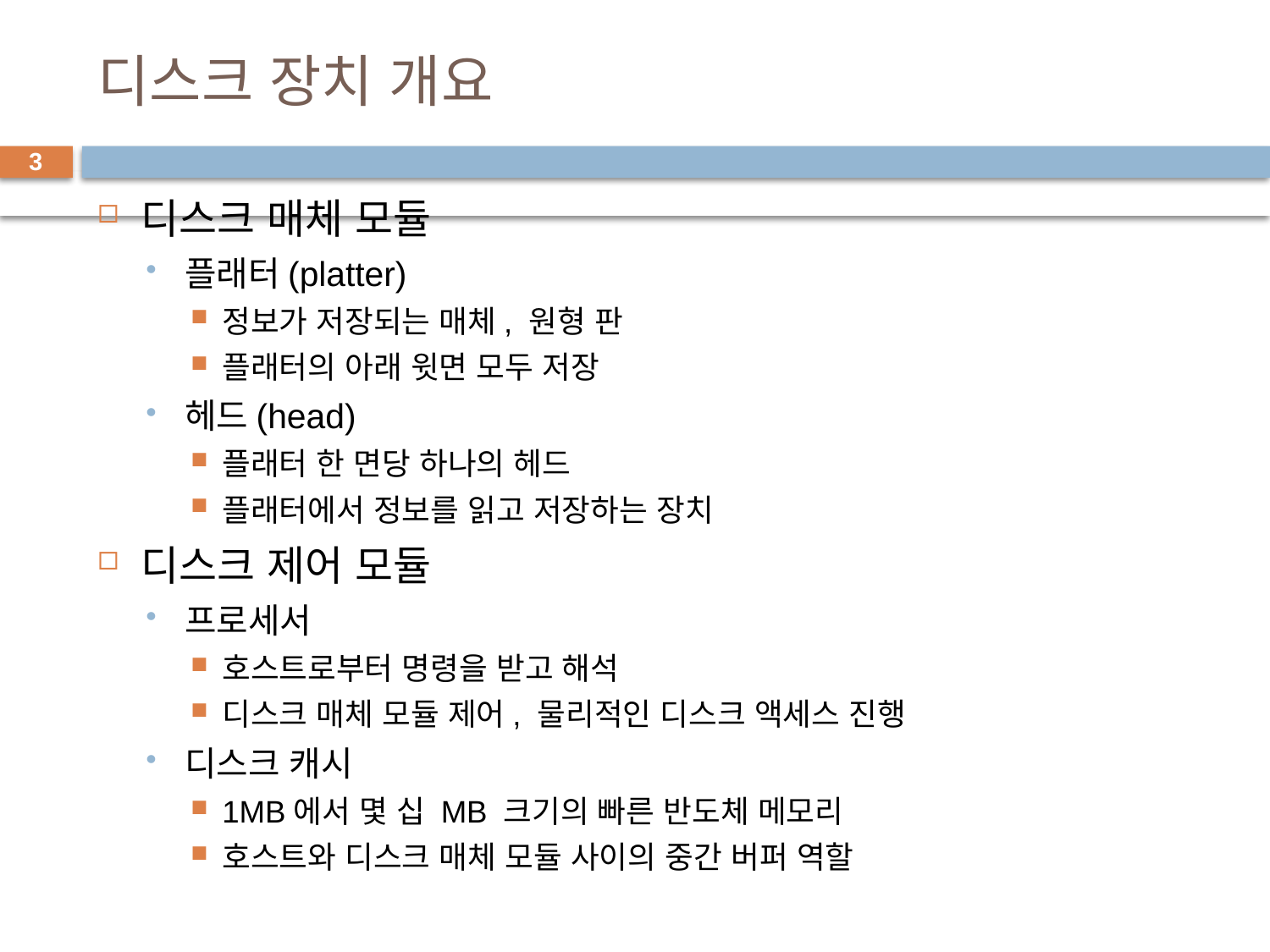

# 디스크 장치 개요
3
디스크 매체 모듈
플래터(platter)
정보가 저장되는 매체, 원형 판
플래터의 아래 윗면 모두 저장
헤드(head)
플래터 한 면당 하나의 헤드
플래터에서 정보를 읽고 저장하는 장치
디스크 제어 모듈
프로세서
호스트로부터 명령을 받고 해석
디스크 매체 모듈 제어, 물리적인 디스크 액세스 진행
디스크 캐시
1MB에서 몇 십 MB 크기의 빠른 반도체 메모리
호스트와 디스크 매체 모듈 사이의 중간 버퍼 역할